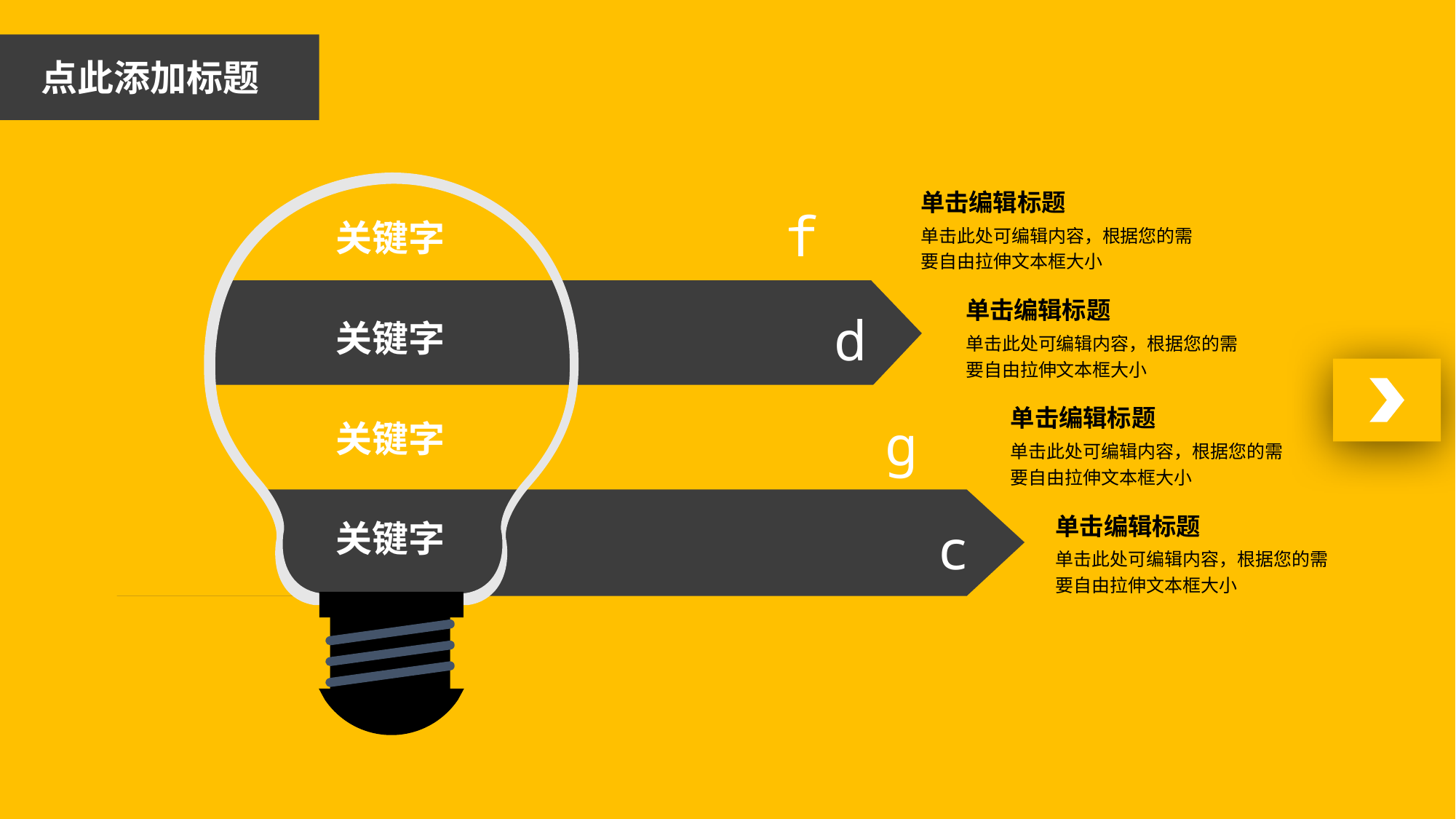

点此添加标题

f

单击编辑标题
单击此处可编辑内容，根据您的需要自由拉伸文本框大小
关键字
d
单击编辑标题
单击此处可编辑内容，根据您的需要自由拉伸文本框大小
关键字
g
单击编辑标题
单击此处可编辑内容，根据您的需要自由拉伸文本框大小
关键字
c
单击编辑标题
单击此处可编辑内容，根据您的需要自由拉伸文本框大小
关键字